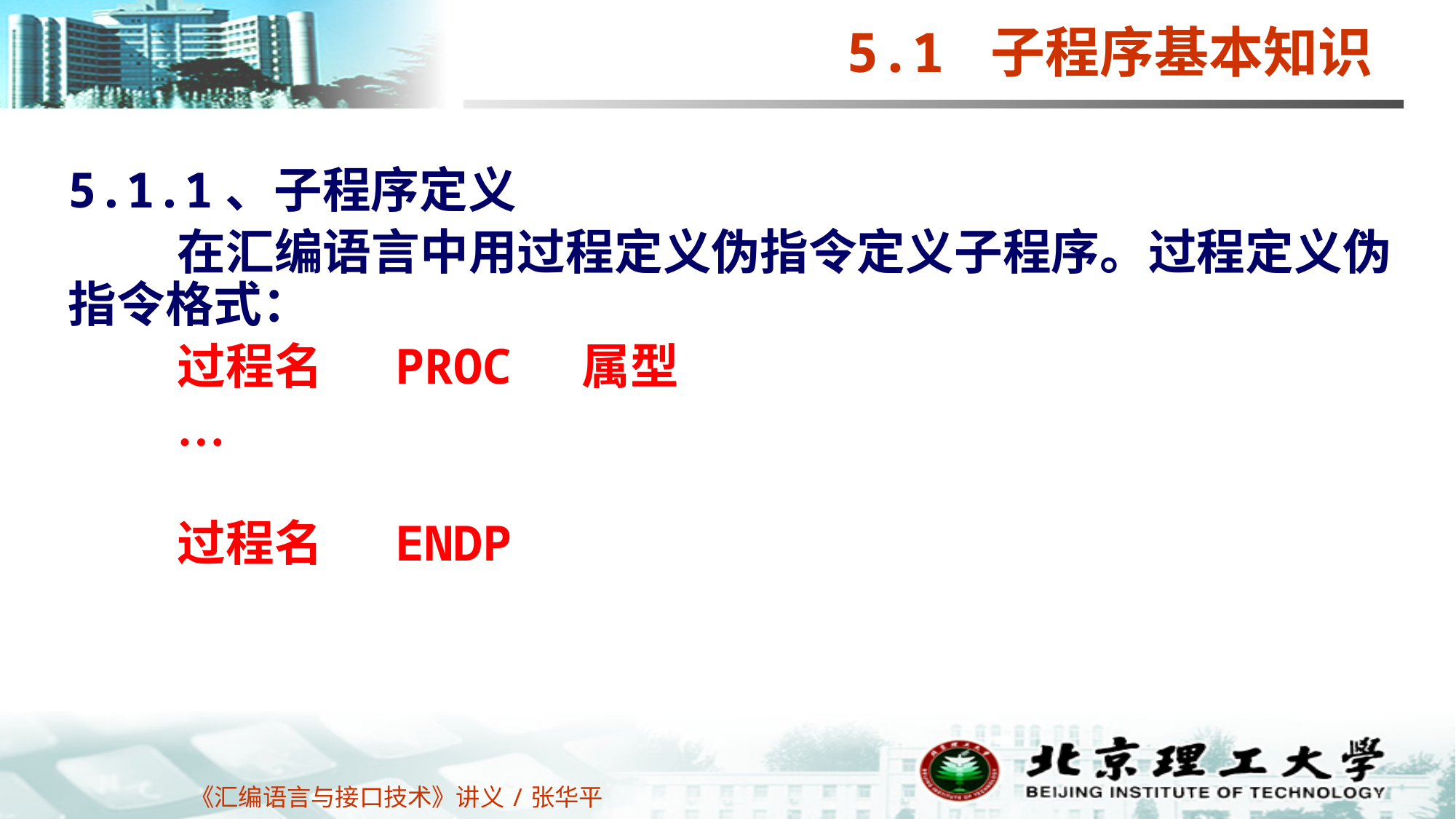

5.1 子程序基本知识
5.1.1、子程序定义
	在汇编语言中用过程定义伪指令定义子程序。过程定义伪指令格式：
	过程名	PROC  属型
	…
	过程名	ENDP